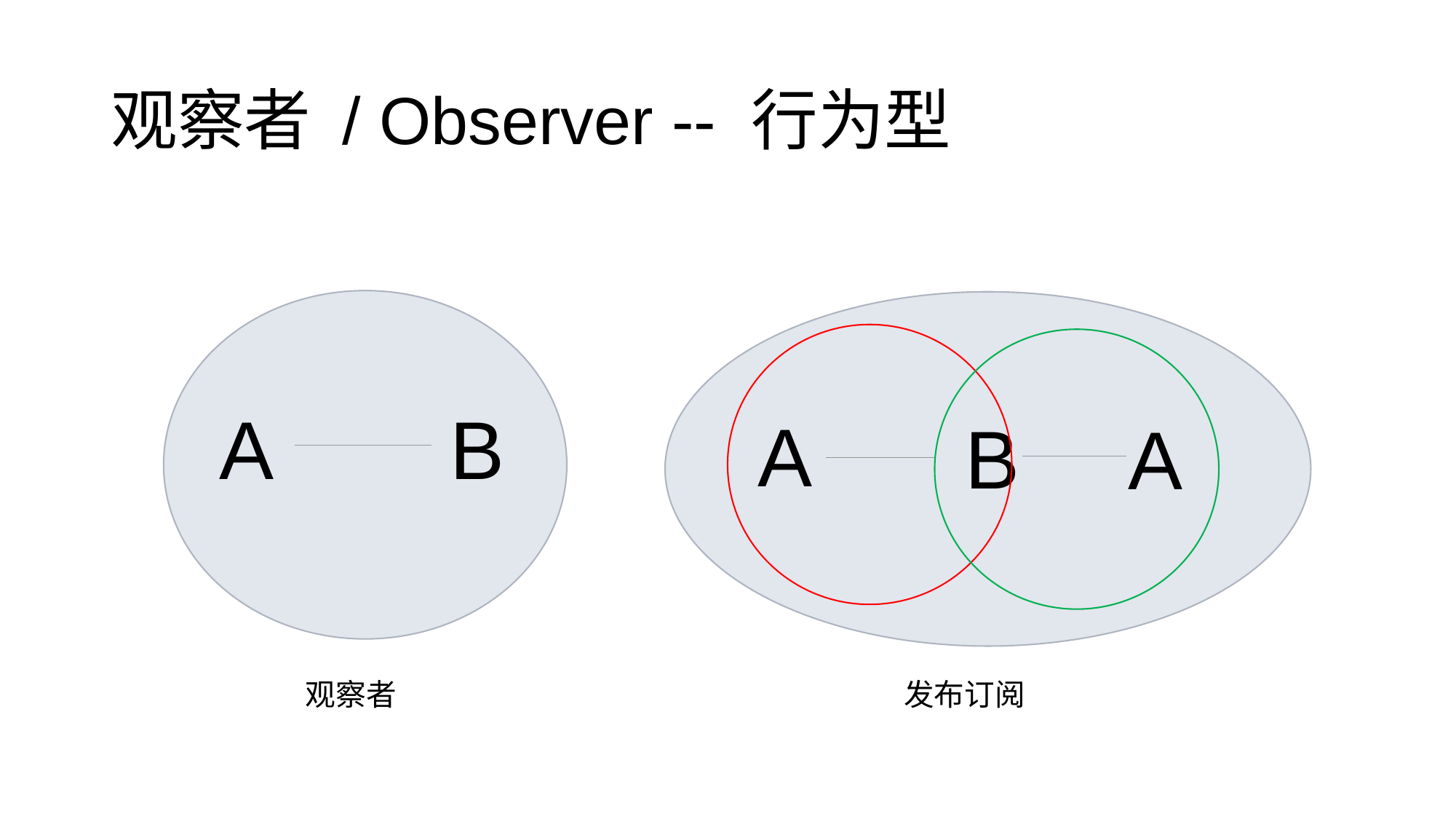

# 观察者 / Observer -- 行为型

A
B
A
B
A
观察者
发布订阅